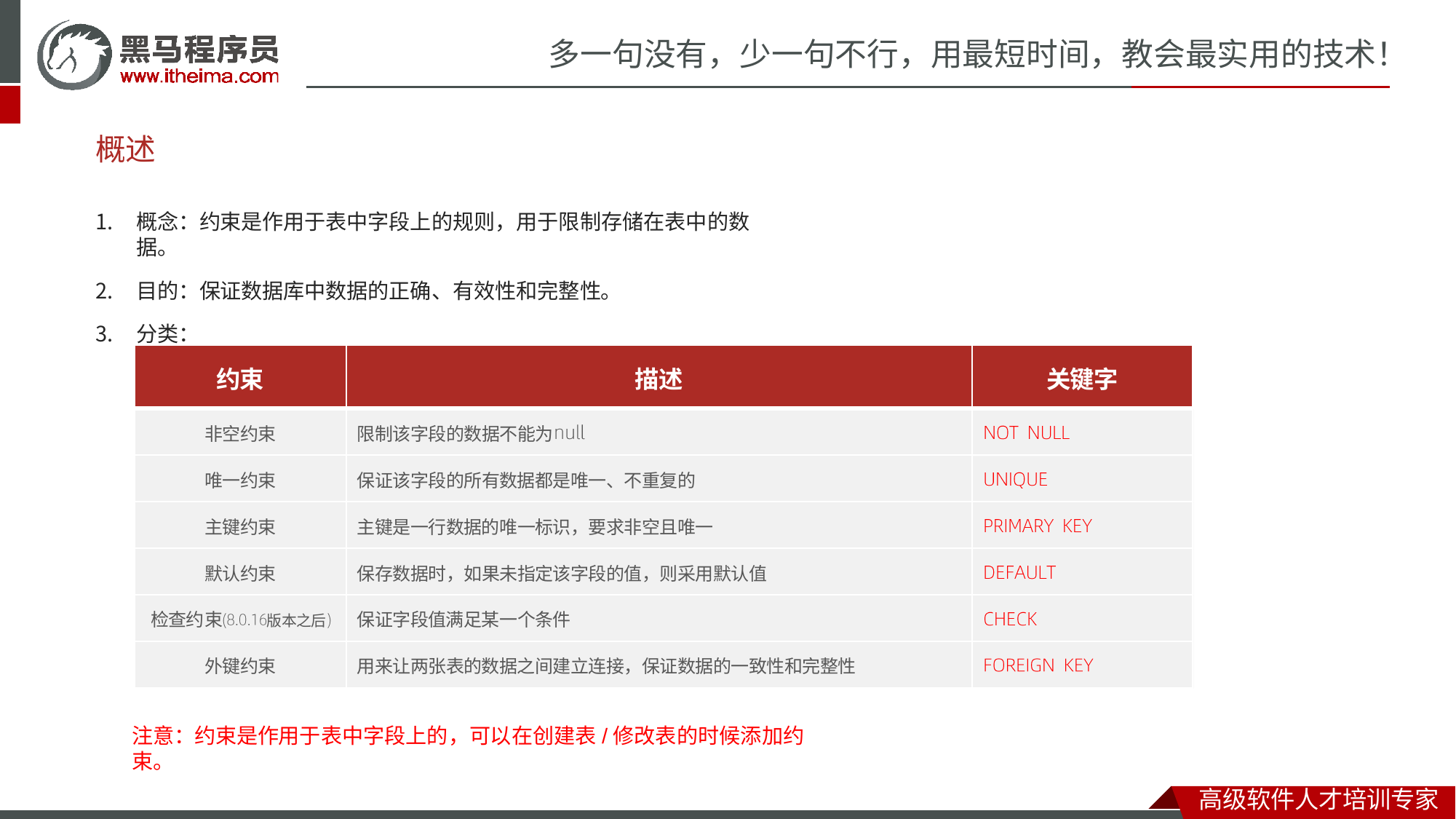

# 多一句没有，少一句不行，用最短时间，教会最实用的技术！

概述

概念：约束是作用于表中字段上的规则，用于限制存储在表中的数据。
目的：保证数据库中数据的正确、有效性和完整性。
分类：
| 约束 | 描述 | 关键字 |
| --- | --- | --- |
| 非空约束 | 限制该字段的数据不能为 |  |
| 唯一约束 | 保证该字段的所有数据都是唯一、不重复的 |  |
| 主键约束 | 主键是一行数据的唯一标识，要求非空且唯一 |  |
| 默认约束 | 保存数据时，如果未指定该字段的值，则采用默认值 |  |
| 检查约束 版本之后 | 保证字段值满足某一个条件 |  |
| 外键约束 | 用来让两张表的数据之间建立连接，保证数据的一致性和完整性 |  |

注意：约束是作用于表中字段上的，可以在创建表/修改表的时候添加约束。
高级软件人才培训专家